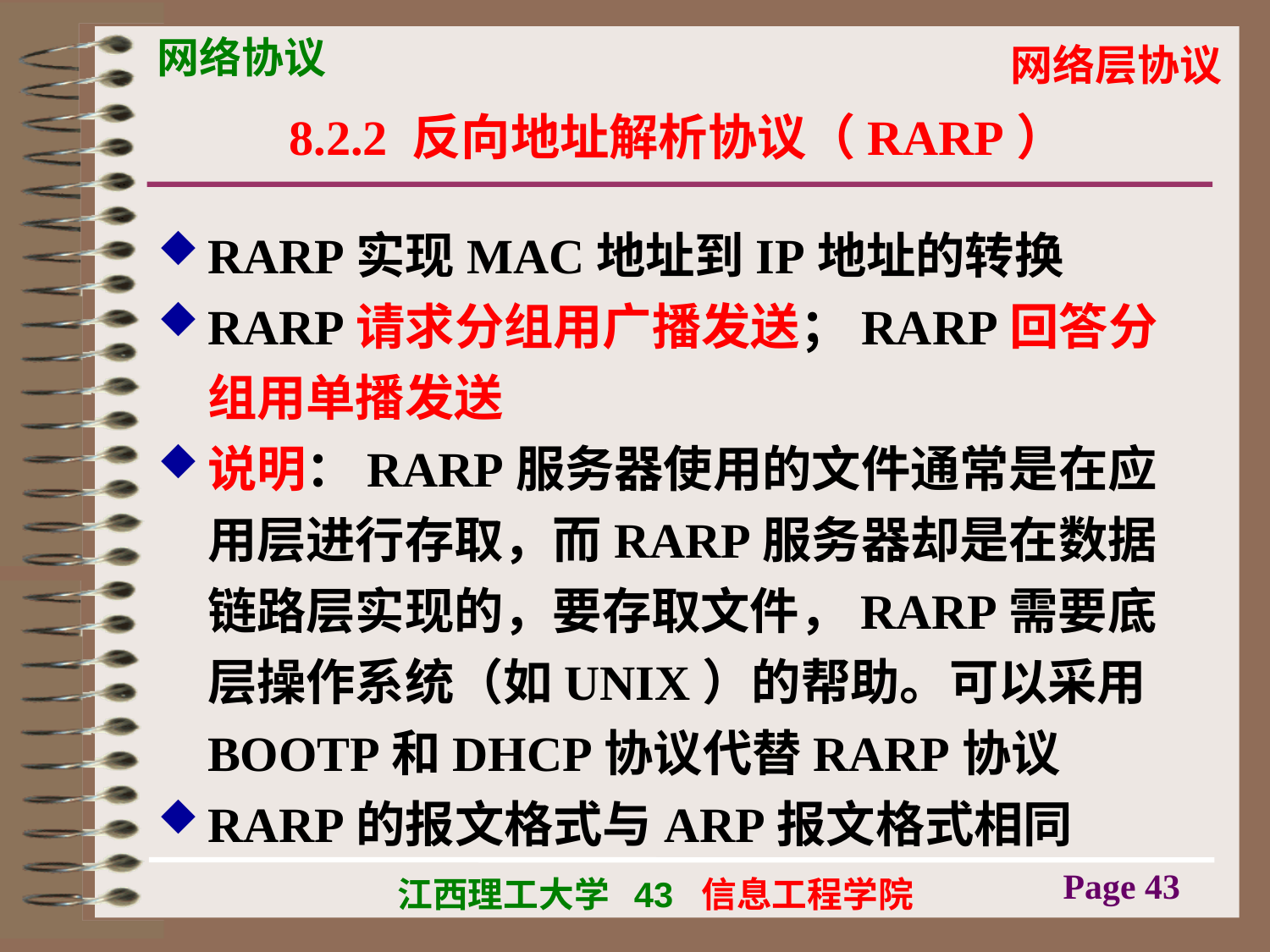

# 8.2.2 反向地址解析协议（RARP）
RARP实现MAC地址到IP地址的转换
RARP请求分组用广播发送；RARP回答分组用单播发送
说明：RARP服务器使用的文件通常是在应用层进行存取，而RARP服务器却是在数据链路层实现的，要存取文件，RARP需要底层操作系统（如UNIX）的帮助。可以采用BOOTP和DHCP协议代替RARP协议
RARP的报文格式与ARP报文格式相同
Page 43